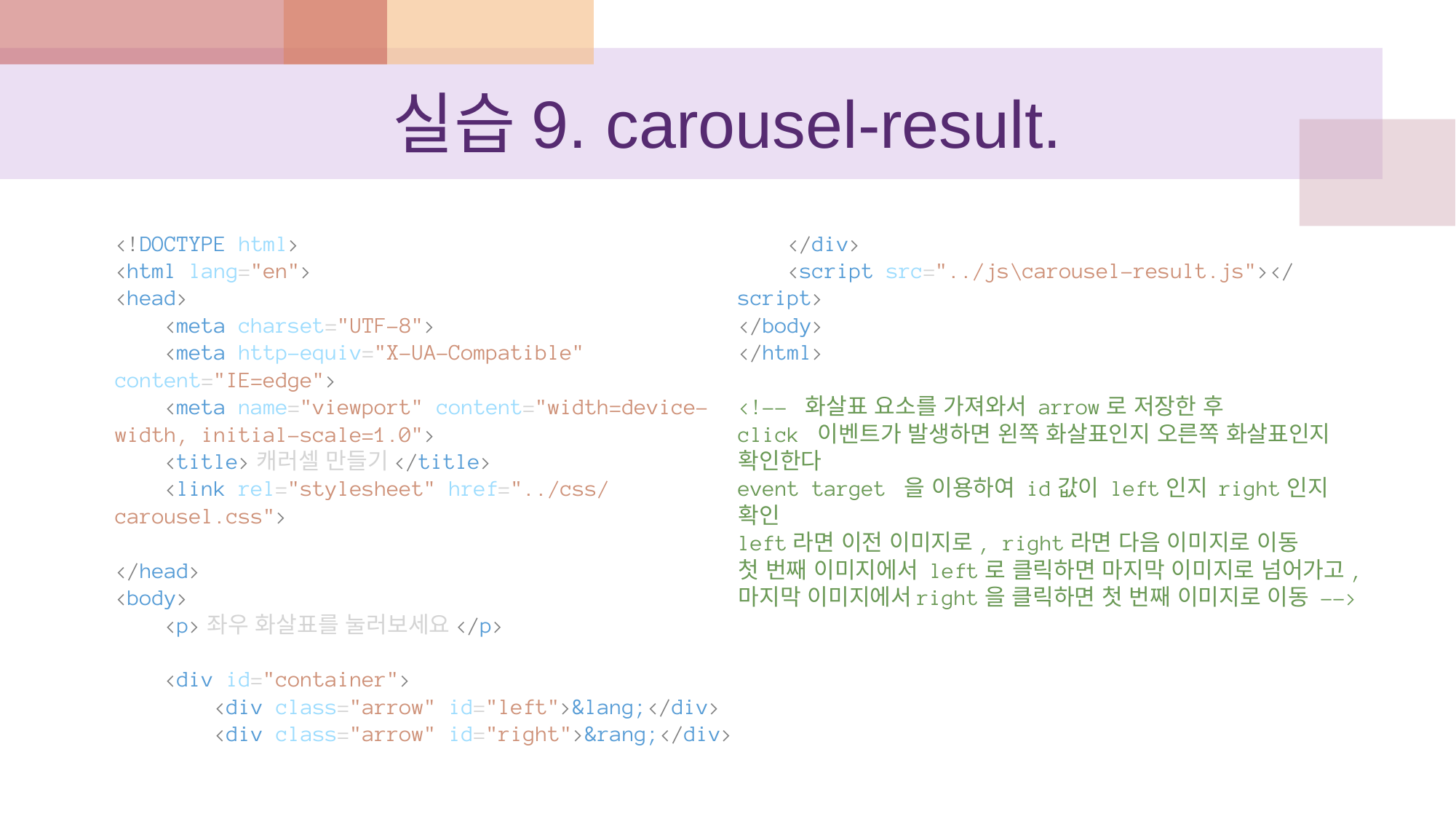

# 실습9. carousel-result.
<!DOCTYPE html>
<html lang="en">
<head>
    <meta charset="UTF-8">
    <meta http-equiv="X-UA-Compatible" content="IE=edge">
    <meta name="viewport" content="width=device-width, initial-scale=1.0">
    <title>캐러셀 만들기</title>
    <link rel="stylesheet" href="../css/carousel.css">

</head>
<body>
    <p>좌우 화살표를 눌러보세요</p>
    <div id="container">
        <div class="arrow" id="left">&lang;</div>
        <div class="arrow" id="right">&rang;</div>
    </div>
    <script src="../js\carousel-result.js"></script>
</body>
</html>
<!-- 화살표 요소를 가져와서 arrow로 저장한 후
click 이벤트가 발생하면 왼쪽 화살표인지 오른쪽 화살표인지 확인한다
event target 을 이용하여 id값이 left인지 right인지 확인
left라면 이전 이미지로, right라면 다음 이미지로 이동
첫 번째 이미지에서 left로 클릭하면 마지막 이미지로 넘어가고,
마지막 이미지에서right을 클릭하면 첫 번째 이미지로 이동 -->